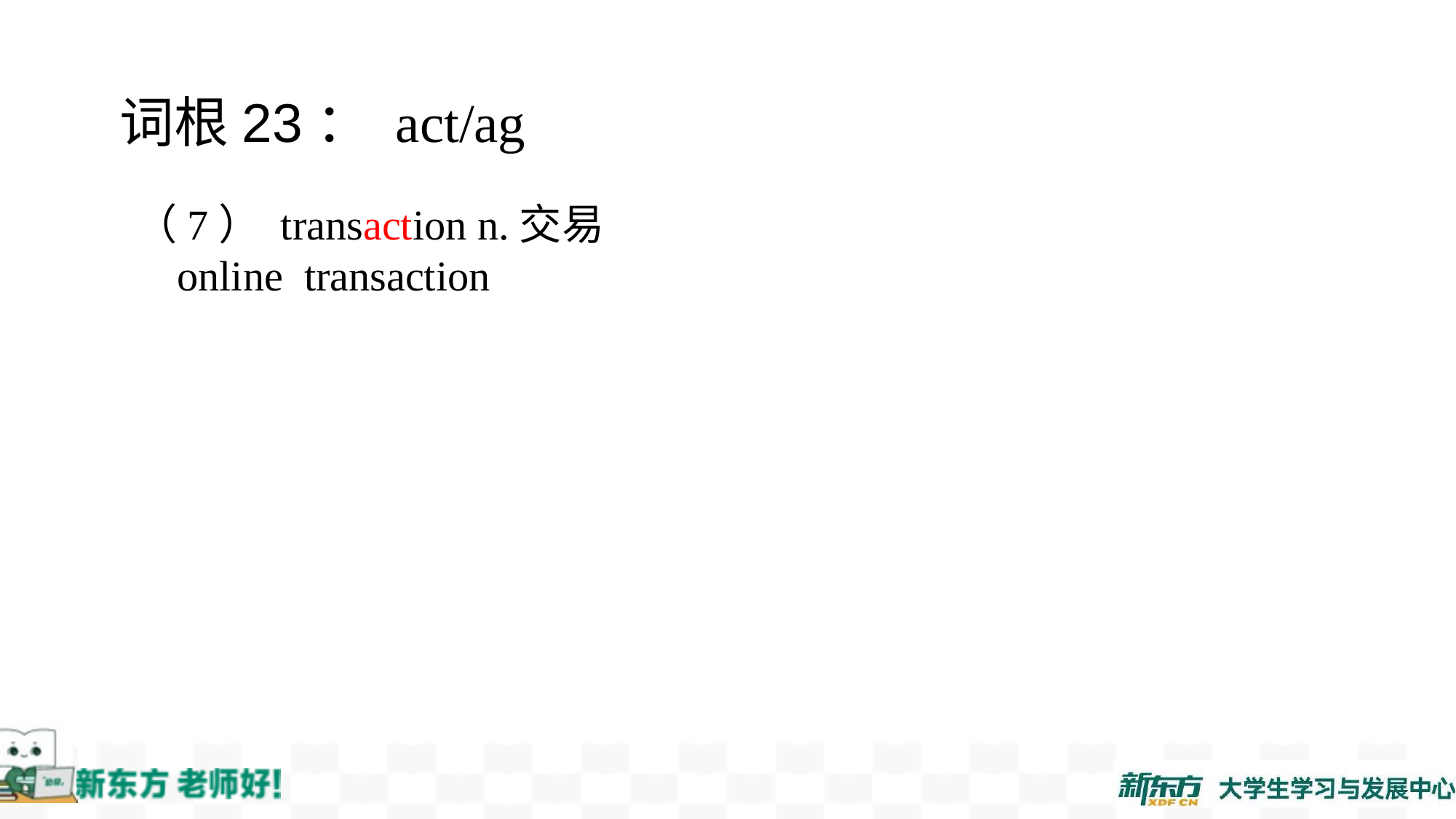

词根23： act/ag
（7） transaction n.交易
    online  transaction